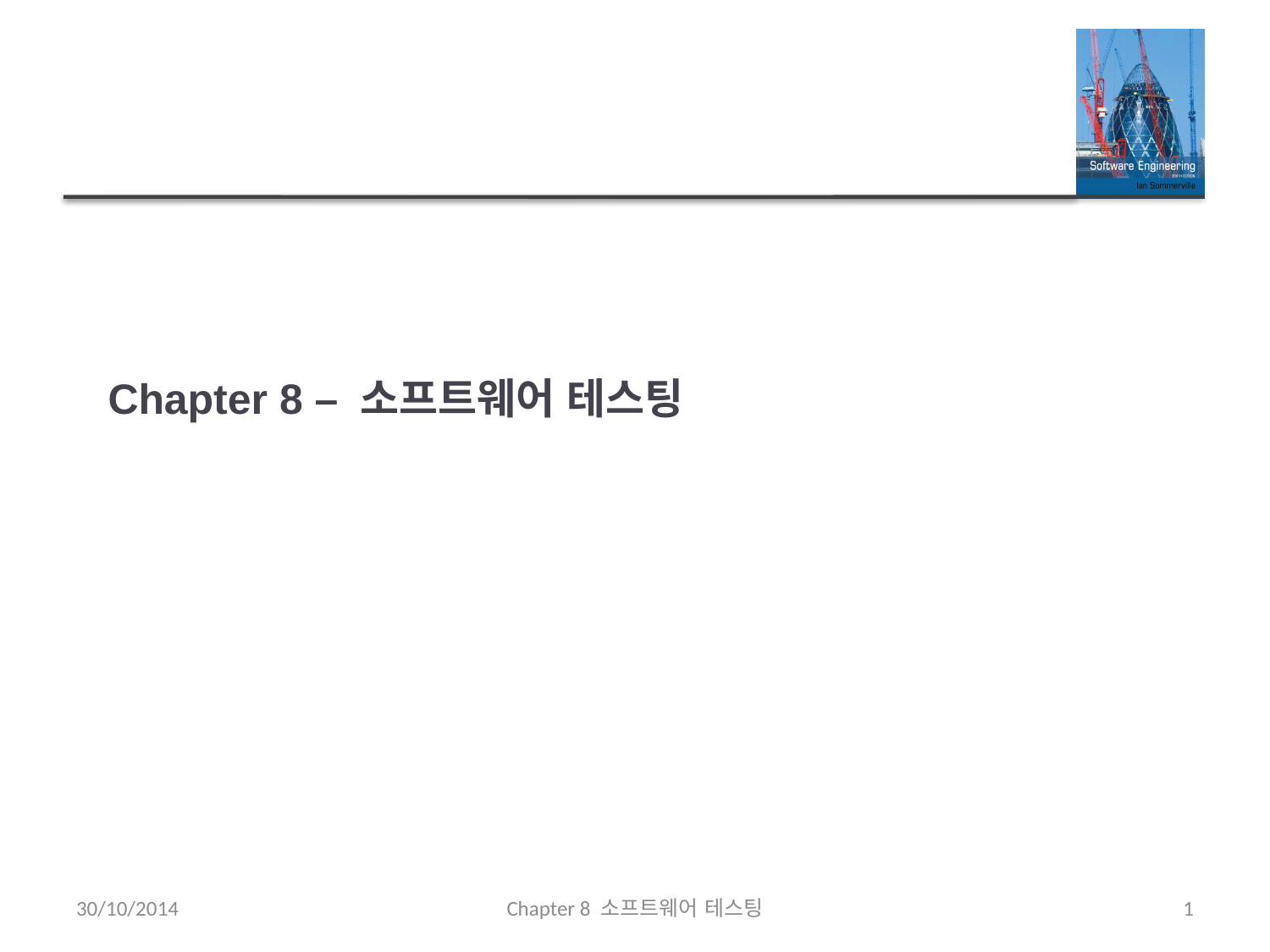

# Chapter 8 – 소프트웨어 테스팅

30/10/2014
Chapter 8 소프트웨어 테스팅
1